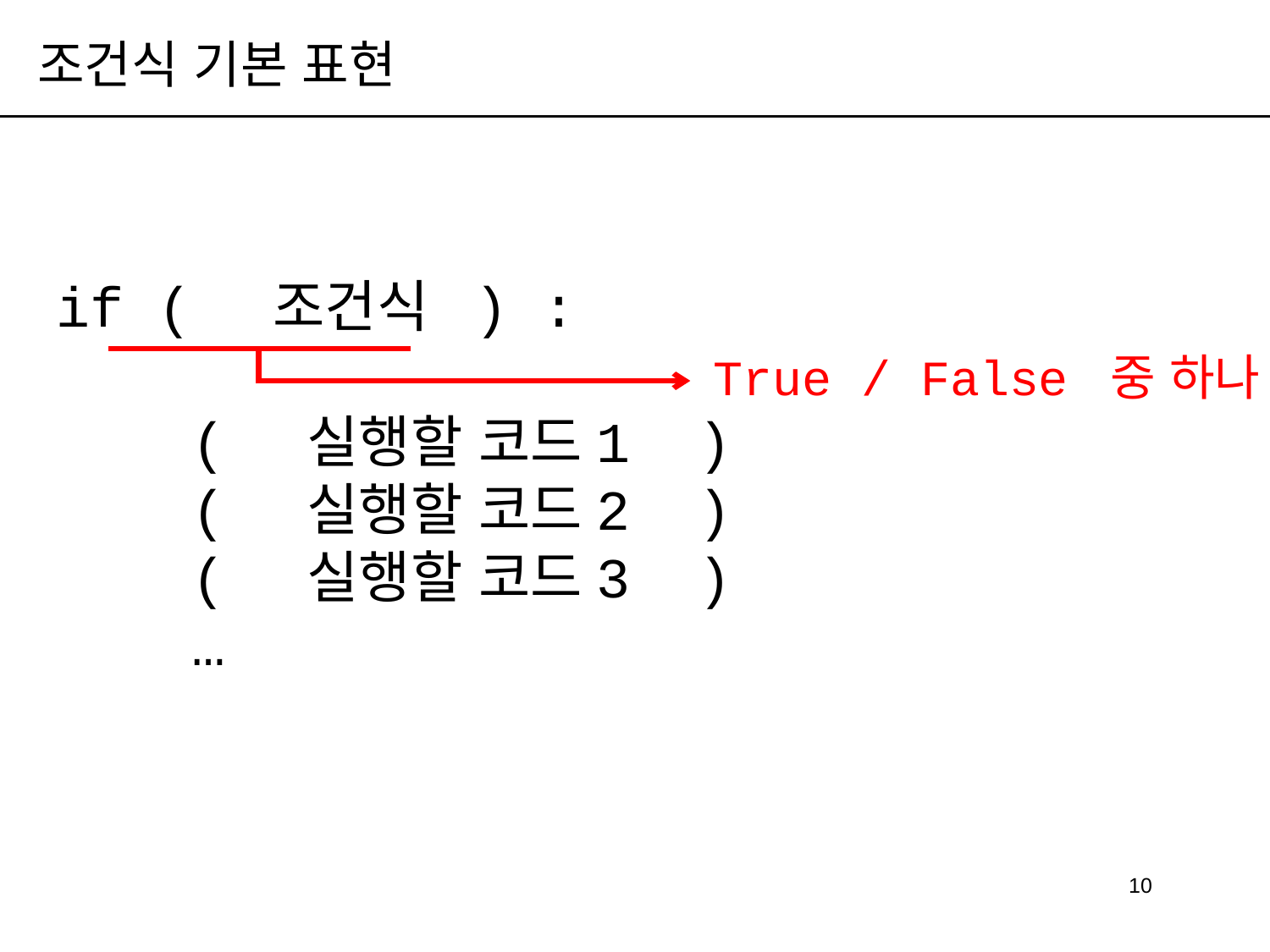

# 조건식 기본 표현
if (  조건식  ) :

    (  실행할 코드1  )
    (  실행할 코드2  )
    (  실행할 코드3  )
    …
True / False 중 하나

10